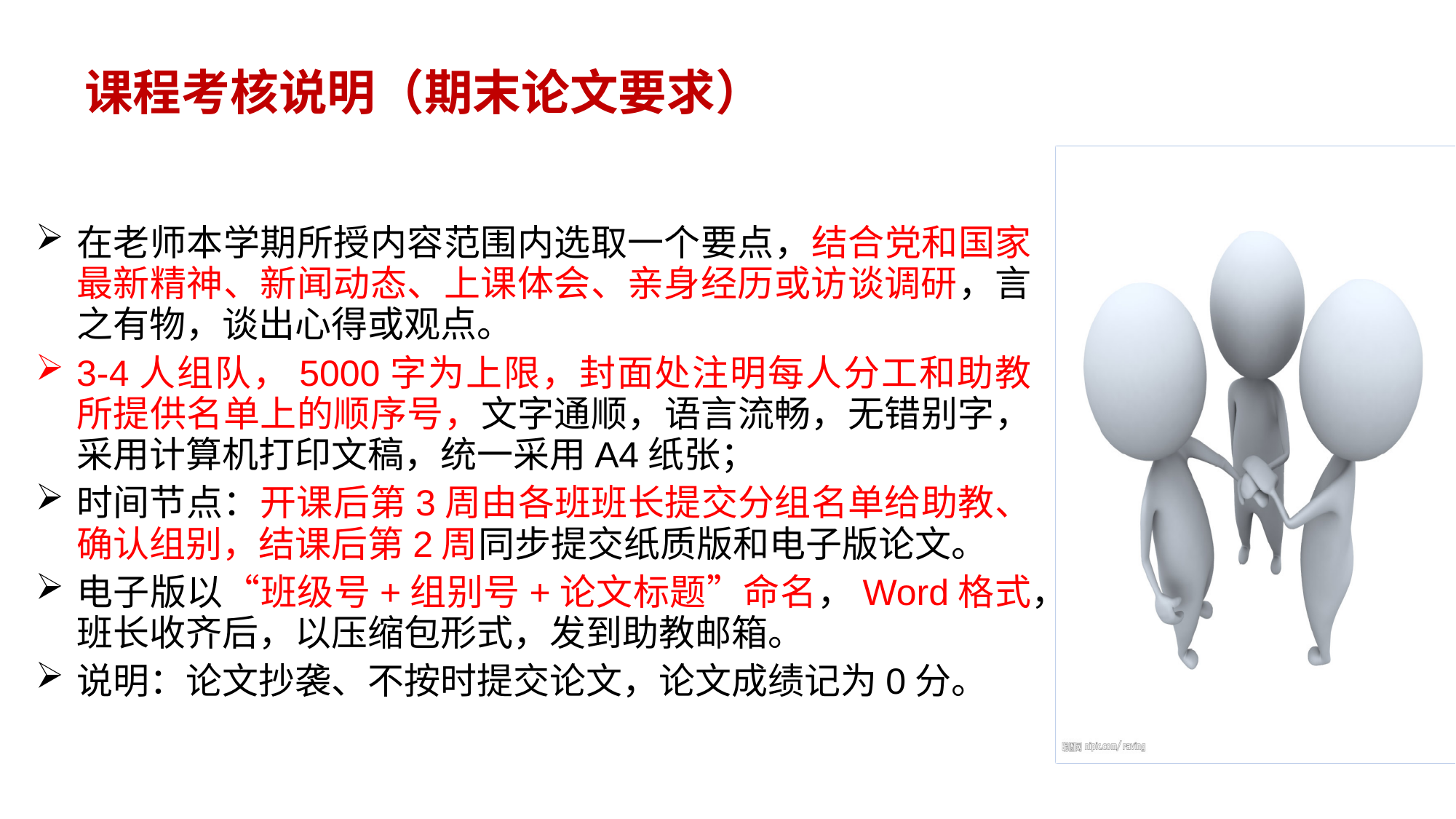

课程考核说明（期末论文要求）

在老师本学期所授内容范围内选取一个要点，结合党和国家最新精神、新闻动态、上课体会、亲身经历或访谈调研，言之有物，谈出心得或观点。
3-4人组队，5000字为上限，封面处注明每人分工和助教所提供名单上的顺序号，文字通顺，语言流畅，无错别字，采用计算机打印文稿，统一采用A4纸张；
时间节点：开课后第3周由各班班长提交分组名单给助教、确认组别，结课后第2周同步提交纸质版和电子版论文。
电子版以“班级号+组别号+论文标题”命名，Word格式，班长收齐后，以压缩包形式，发到助教邮箱。
说明：论文抄袭、不按时提交论文，论文成绩记为0分。